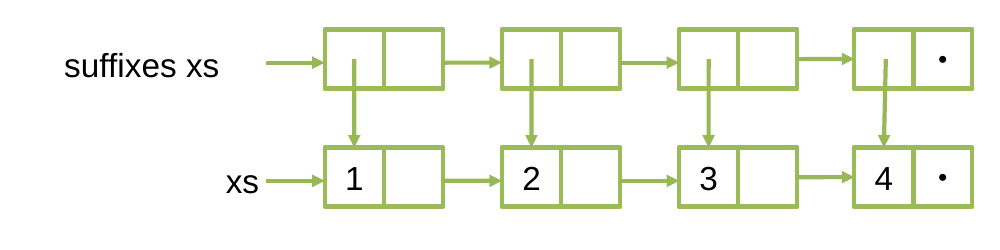

s
s

s
s

s
s

・
s
s
suffixes xs
1

s
s
2

s
s
3

s
s
4
・
s
s
xs